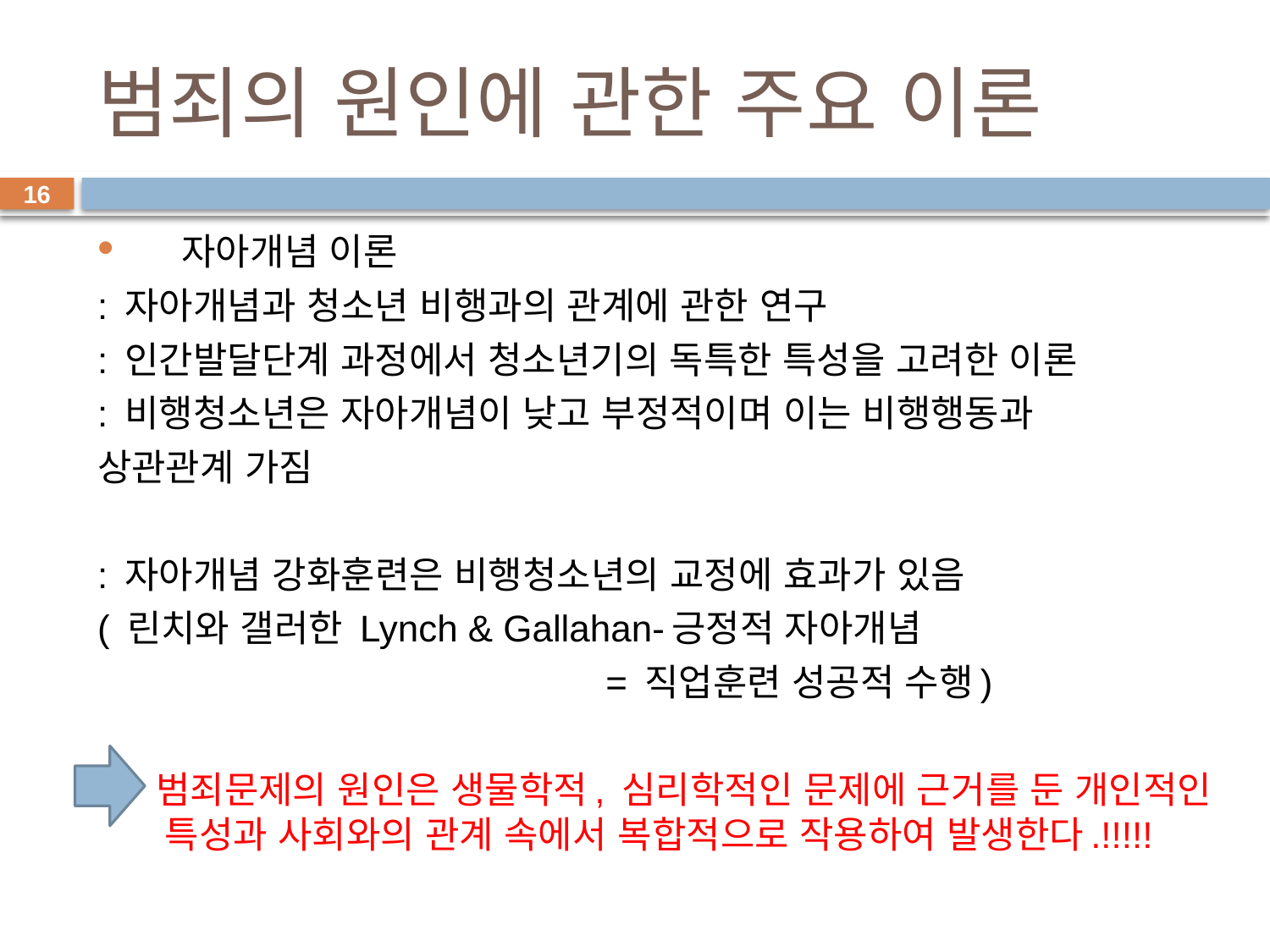

# 범죄의 원인에 관한 주요 이론
16
 자아개념 이론
: 자아개념과 청소년 비행과의 관계에 관한 연구
: 인간발달단계 과정에서 청소년기의 독특한 특성을 고려한 이론
: 비행청소년은 자아개념이 낮고 부정적이며 이는 비행행동과
상관관계 가짐

: 자아개념 강화훈련은 비행청소년의 교정에 효과가 있음
( 린치와 갤러한 Lynch & Gallahan-긍정적 자아개념
                                                 = 직업훈련 성공적 수행)

     범죄문제의 원인은 생물학적, 심리학적인 문제에 근거를 둔 개인적인 특성과 사회와의 관계 속에서 복합적으로 작용하여 발생한다.!!!!!